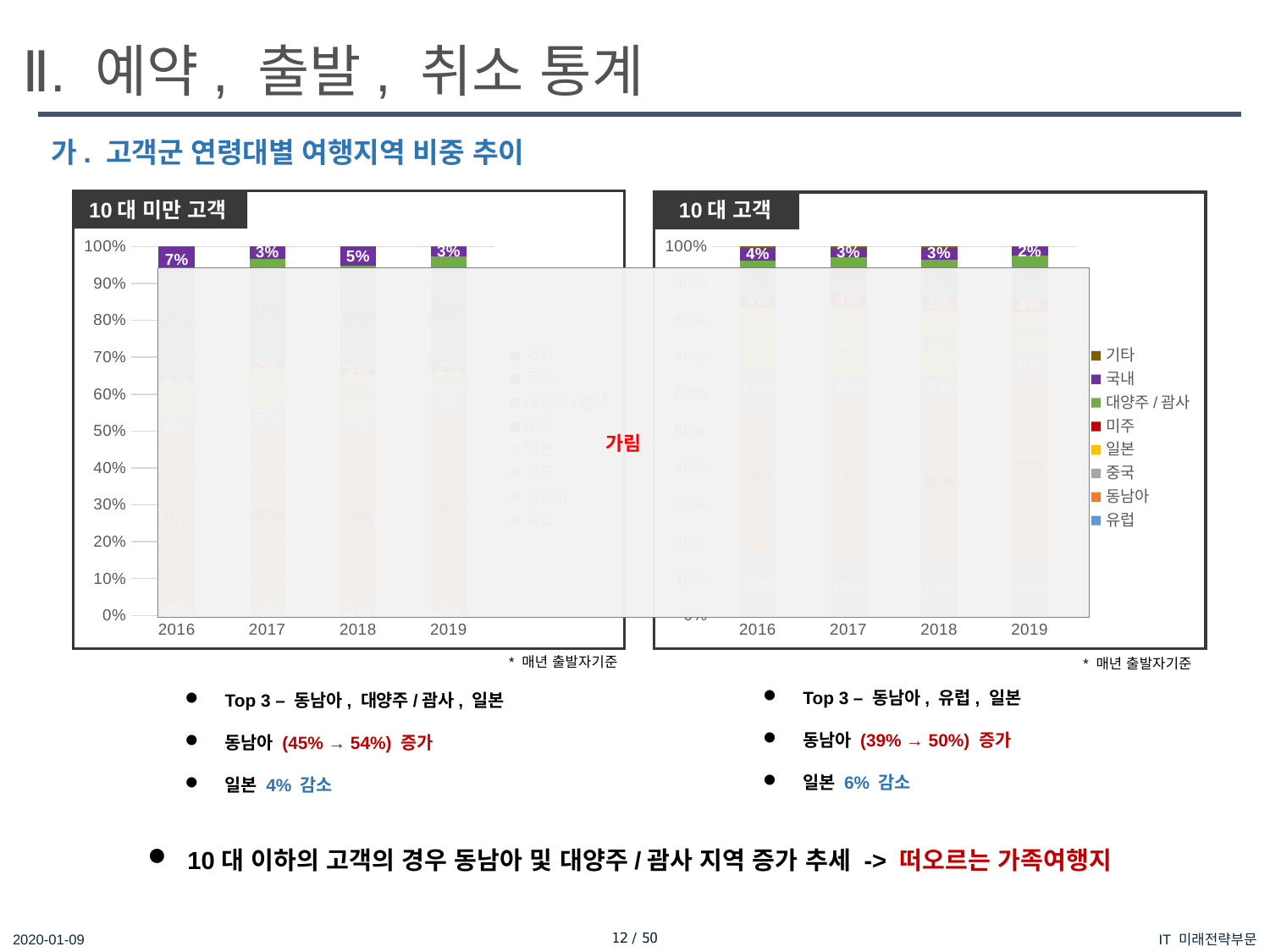

Ⅱ. 예약, 출발, 취소 통계
가. 고객군 연령대별 여행지역 비중 추이
10대 미만 고객
10대 고객

### Chart

| Category | 유럽 | 동남아 | 중국 | 일본 | 미주 | 대양주/괌사 | 국내 | 기타 |
|---|---|---|---|---|---|---|---|---|
| 2016 | 0.031045628805532587 | 0.4509509133278208 | 0.05517552431782305 | 0.0962940690069909 | 0.02187476509058107 | 0.27369766218146285 | 0.0697587010448771 | 0.001202736224911674 |
| 2017 | 0.03323449468742278 | 0.4800469483568075 | 0.05368173956016803 | 0.10106251544353842 | 0.01816160118606375 | 0.28125772176921177 | 0.03206078576723499 | 0.0004941932295527551 |
| 2018 | 0.025576975291881618 | 0.47542764051045344 | 0.05071952212869943 | 0.09970133043714363 | 0.017159923975020364 | 0.2791202823784958 | 0.05196850393700787 | 0.000325821341297855 |
| 2019 | 0.02778740612362796 | 0.5362218370883882 | 0.039052570768341996 | 0.05574812247255921 | 0.02339688041594454 | 0.2921432697862507 | 0.025245522819179664 | 0.0004043905257076834 |

### Chart

| Category | 유럽 | 동남아 | 중국 | 일본 | 미주 | 대양주/괌사 | 국내 | 기타 |
|---|---|---|---|---|---|---|---|---|
| 2016 | 0.17043624161073825 | 0.392751677852349 | 0.10855704697986578 | 0.16379194630872485 | 0.03536912751677852 | 0.09020134228187919 | 0.03546979865771812 | 0.0034228187919463087 |
| 2017 | 0.15623565003646578 | 0.42678479781745493 | 0.06382863780016747 | 0.19132384322411605 | 0.03749223413738149 | 0.09613462629318495 | 0.025445017692660922 | 0.00275519299856838 |
| 2018 | 0.13649134784549535 | 0.4550324291678702 | 0.059948008297665625 | 0.1744873040464249 | 0.034897460809284984 | 0.10421973058845153 | 0.031930257595252476 | 0.0029934616495549196 |
| 2019 | 0.15154985295265858 | 0.502355360070791 | 0.05835046716810244 | 0.11016838872550296 | 0.03503110116336569 | 0.11792416000832834 | 0.022252296801394997 | 0.0023683731098560756 |
가림
* 매년 출발자기준
* 매년 출발자기준
Top 3 – 동남아, 유럽, 일본
동남아 (39% → 50%) 증가
일본 6% 감소
Top 3 – 동남아, 대양주/괌사, 일본
동남아 (45% → 54%) 증가
일본 4% 감소
10대 이하의 고객의 경우 동남아 및 대양주/괌사 지역 증가 추세 -> 떠오르는 가족여행지
12 / 50
IT 미래전략부문
2020-01-09